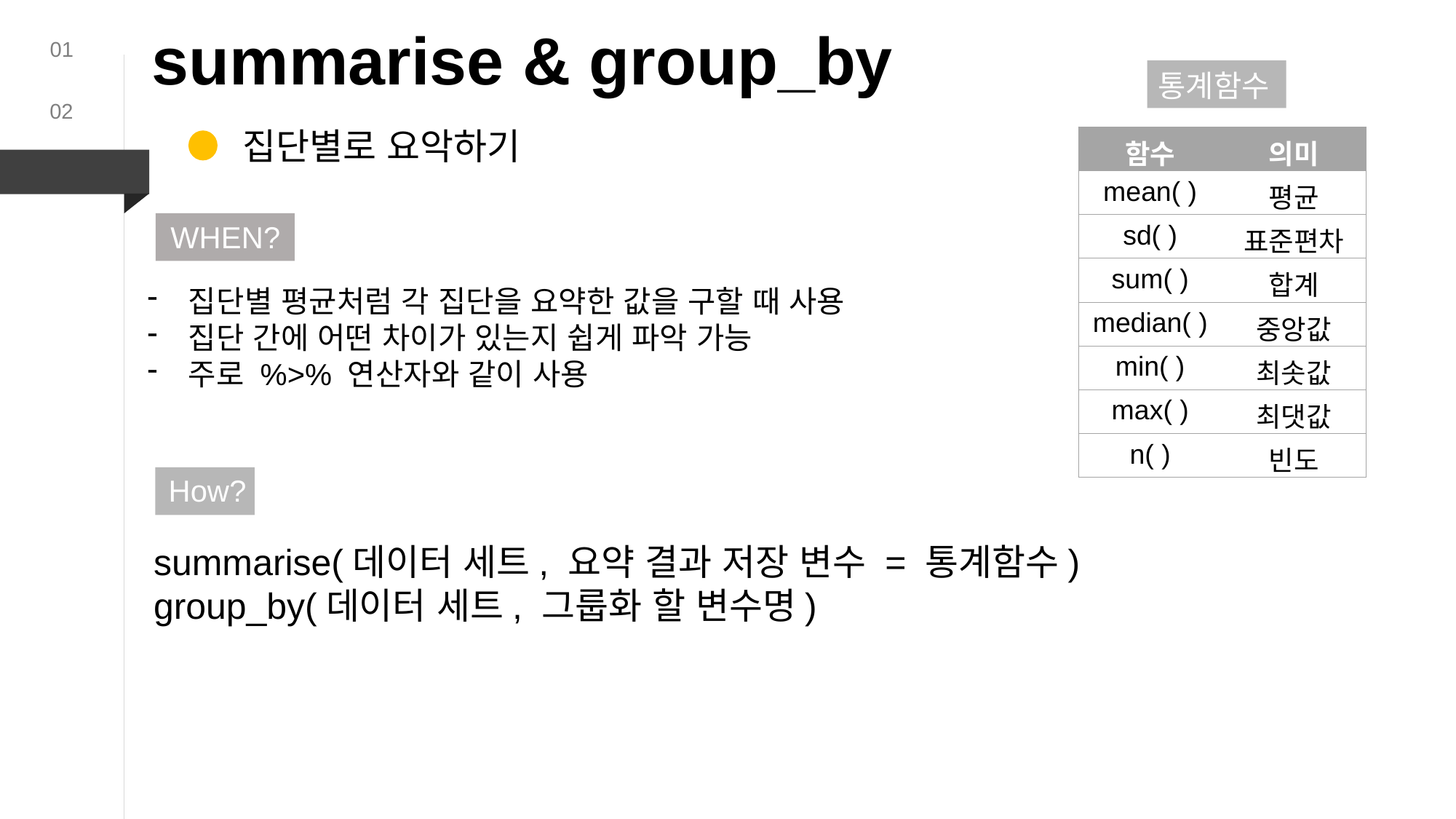

summarise & group_by
01

통계함수
02
02
집단별로 요악하기
| 함수 | 의미 |
| --- | --- |
| mean( ) | 평균 |
| sd( ) | 표준편차 |
| sum( ) | 합계 |
| median( ) | 중앙값 |
| min( ) | 최솟값 |
| max( ) | 최댓값 |
| n( ) | 빈도 |

03

WHEN?
집단별 평균처럼 각 집단을 요약한 값을 구할 때 사용
집단 간에 어떤 차이가 있는지 쉽게 파악 가능
주로 %>% 연산자와 같이 사용

How?

summarise(데이터 세트, 요약 결과 저장 변수 = 통계함수)
group_by(데이터 세트, 그룹화 할 변수명)